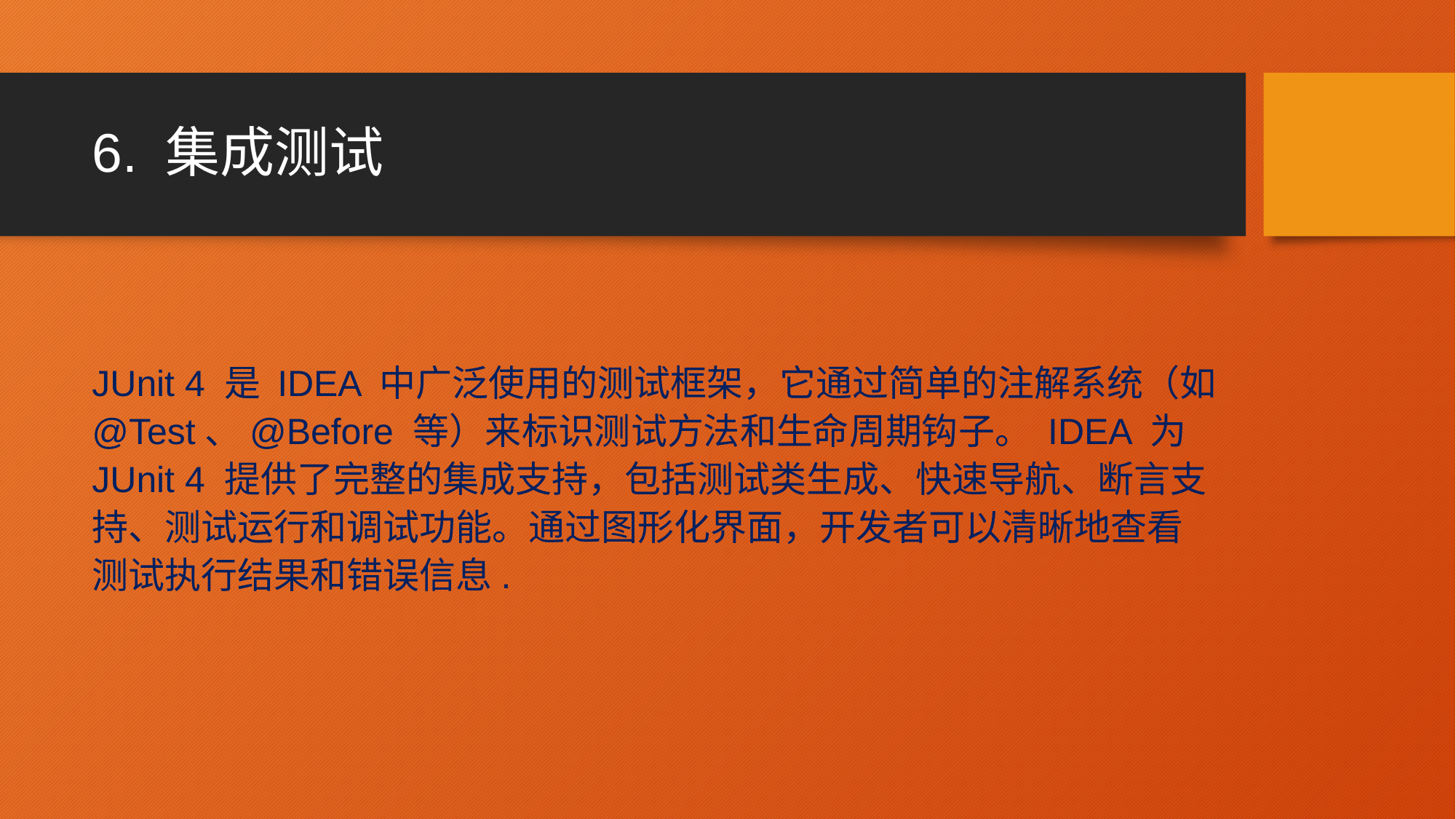

# 6. 集成测试
JUnit 4 是 IDEA 中广泛使用的测试框架，它通过简单的注解系统（如 @Test、@Before 等）来标识测试方法和生命周期钩子。 IDEA 为 JUnit 4 提供了完整的集成支持，包括测试类生成、快速导航、断言支持、测试运行和调试功能。通过图形化界面，开发者可以清晰地查看测试执行结果和错误信息.